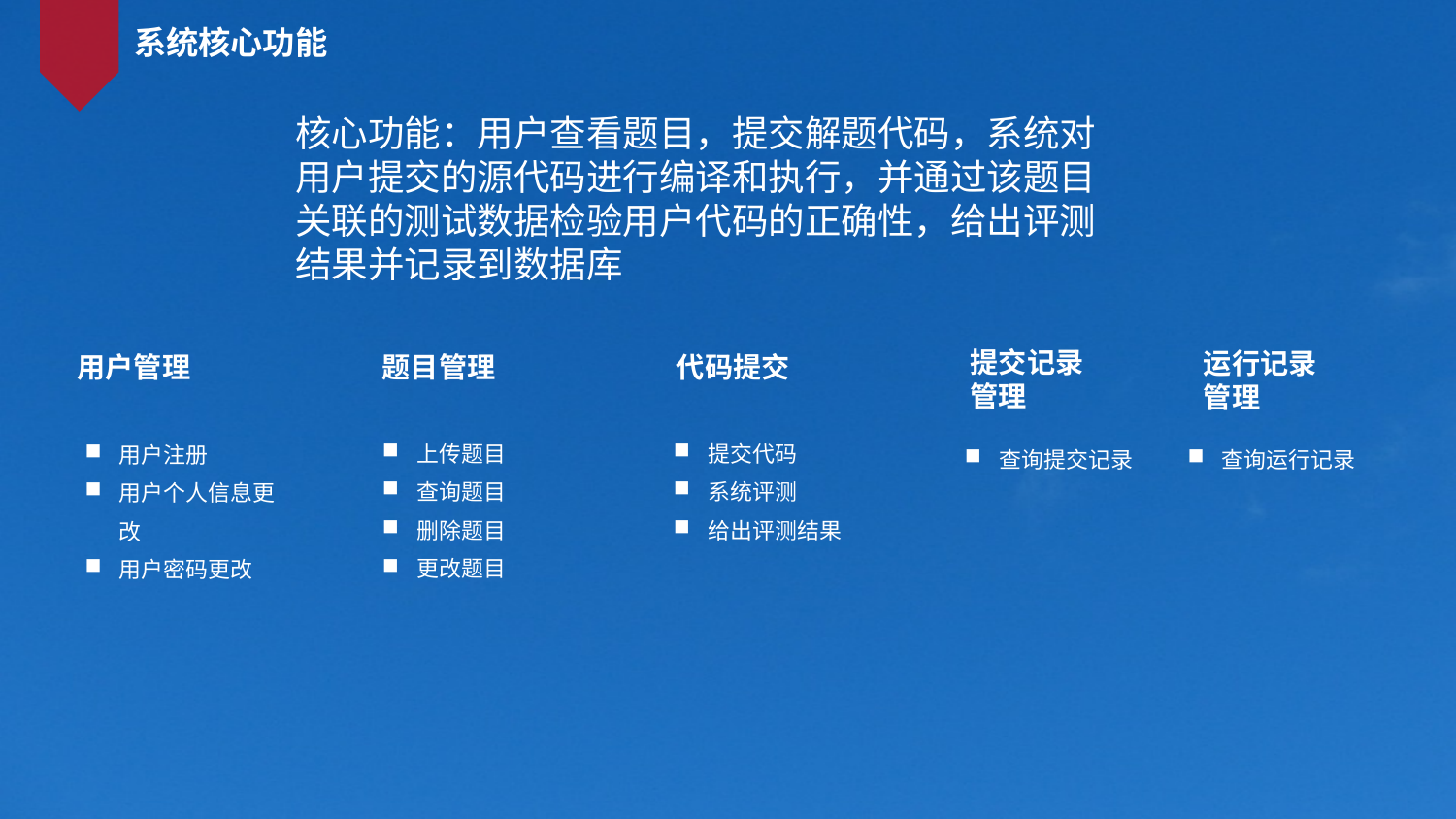

系统核心功能

核心功能：用户查看题目，提交解题代码，系统对用户提交的源代码进行编译和执行，并通过该题目关联的测试数据检验用户代码的正确性，给出评测结果并记录到数据库
提交记录管理
运行记录管理
用户管理
题目管理
代码提交
上传题目
查询题目
删除题目
更改题目
提交代码
系统评测
给出评测结果

用户注册
用户个人信息更改
用户密码更改
查询提交记录
查询运行记录